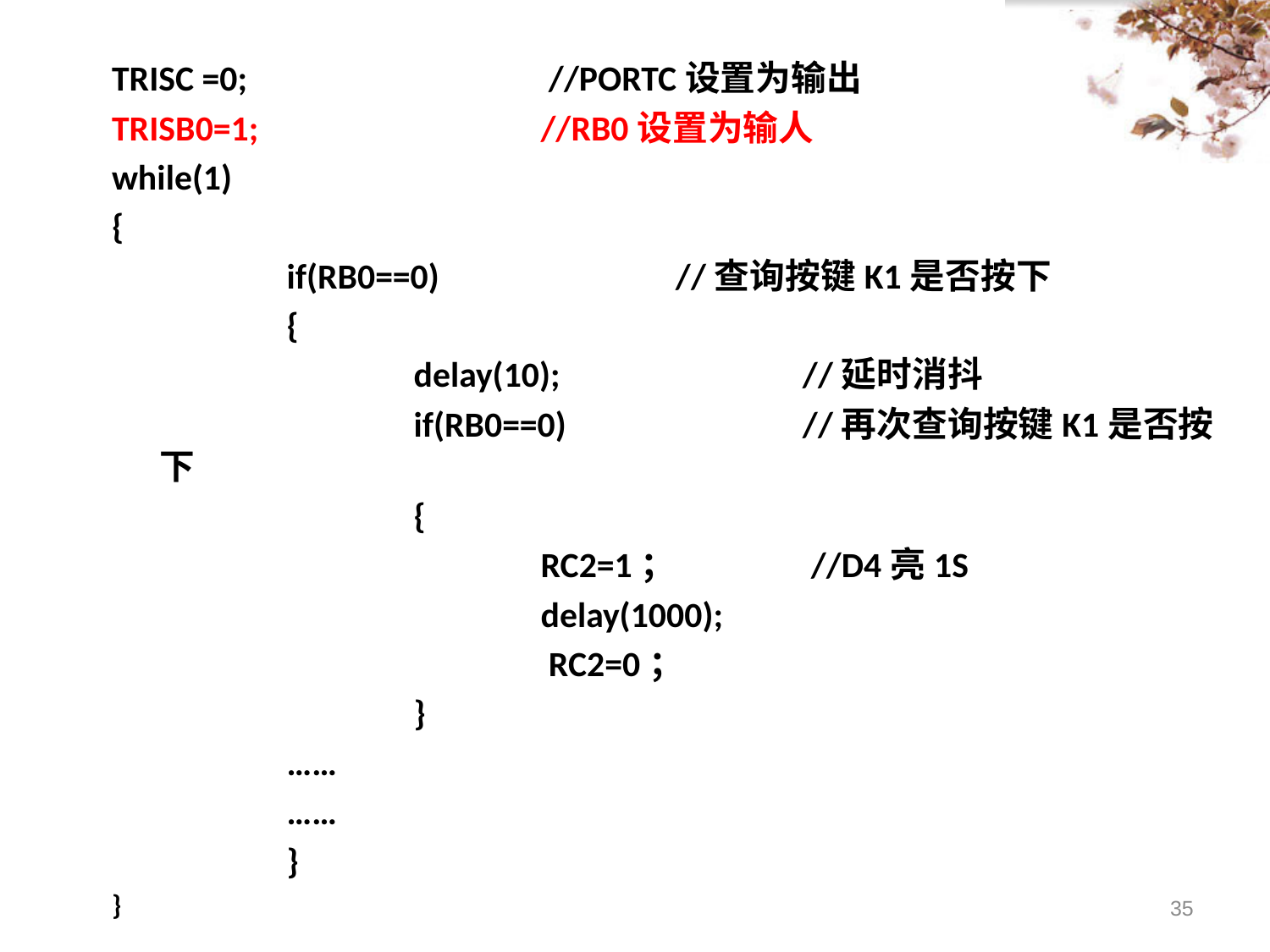

TRISC =0; 			 //PORTC设置为输出
TRISB0=1; 		 	//RB0设置为输人
while(1)
{
		if(RB0==0)		 //查询按键K1是否按下
    		{
        		delay(10);		 //延时消抖
        		if(RB0==0)		 //再次查询按键K1是否按下
       	 	{
				RC2=1；	 //D4亮1S
			 	delay(1000);
				 RC2=0；
	  		}
		……
		……
		}
}

35